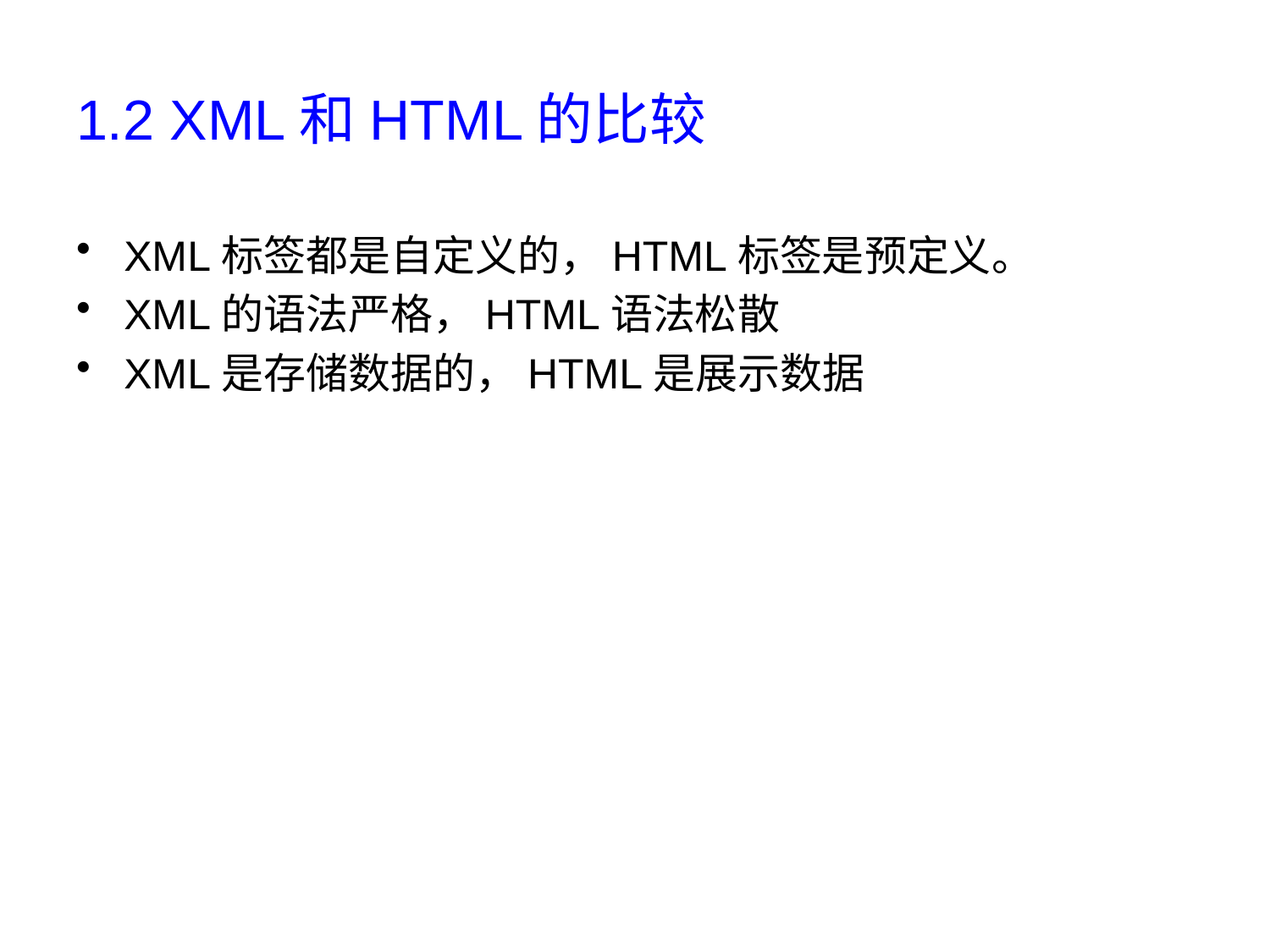

# 1.2 XML和HTML的比较
XML标签都是自定义的，HTML标签是预定义。
XML的语法严格，HTML语法松散
XML是存储数据的，HTML是展示数据